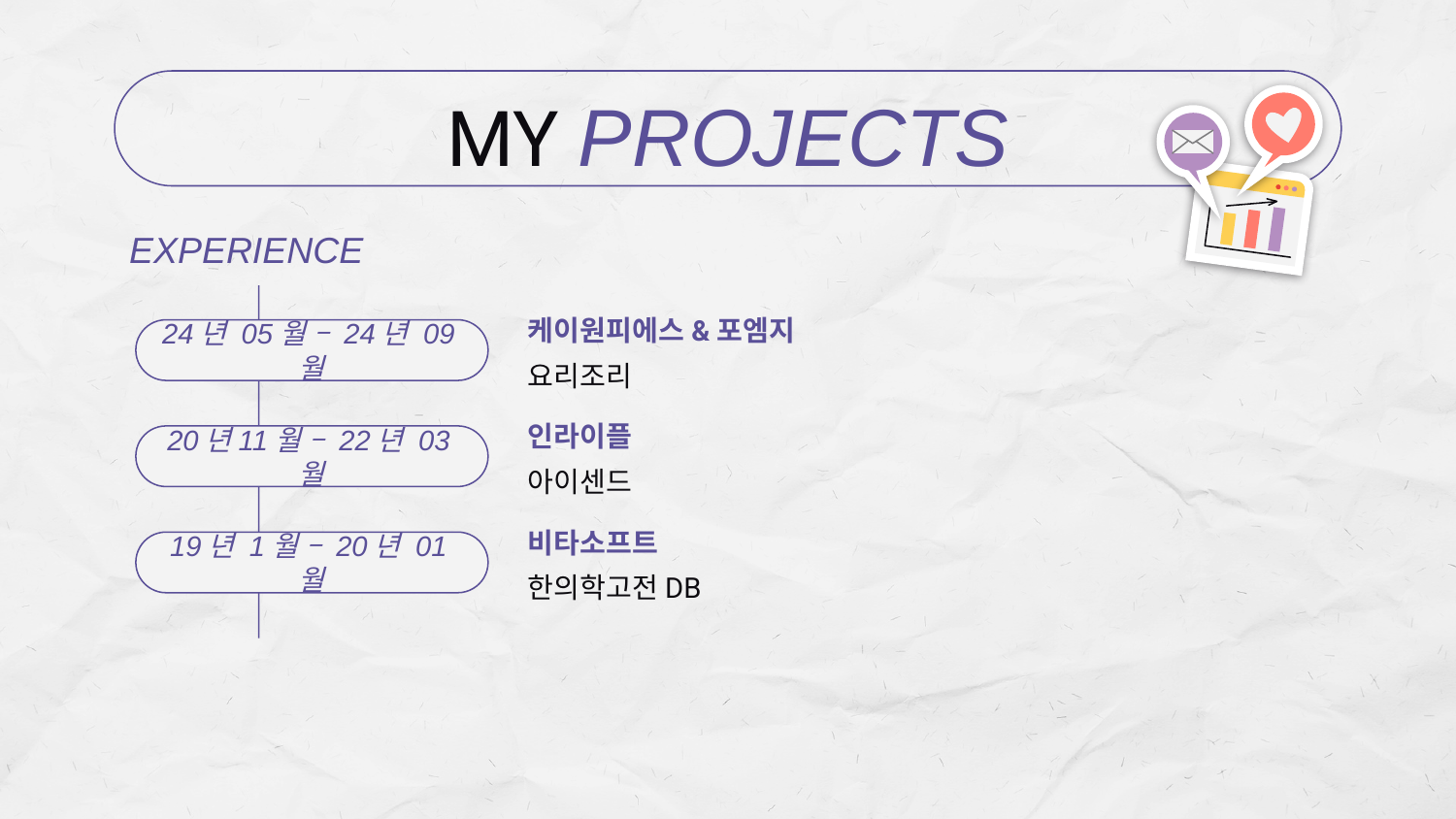

# MY PROJECTS

EXPERIENCE
케이원피에스&포엠지
24년 05월 – 24년 09월
요리조리
인라이플
20년11월 – 22년 03월
아이센드
비타소프트
19년 1월 – 20년 01월
한의학고전DB